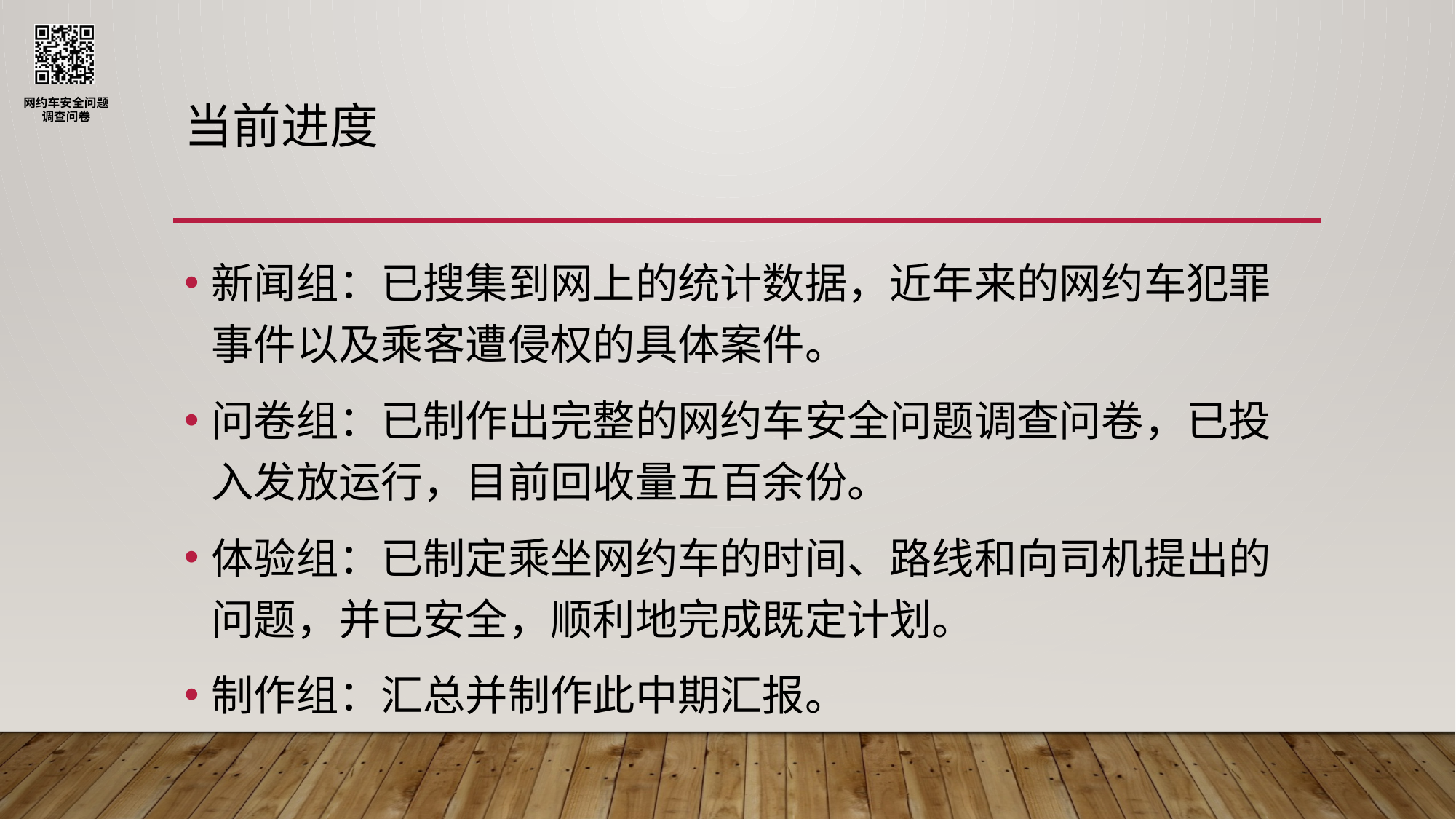

# 当前进度
新闻组：已搜集到网上的统计数据，近年来的网约车犯罪事件以及乘客遭侵权的具体案件。
问卷组：已制作出完整的网约车安全问题调查问卷，已投入发放运行，目前回收量五百余份。
体验组：已制定乘坐网约车的时间、路线和向司机提出的问题，并已安全，顺利地完成既定计划。
制作组：汇总并制作此中期汇报。